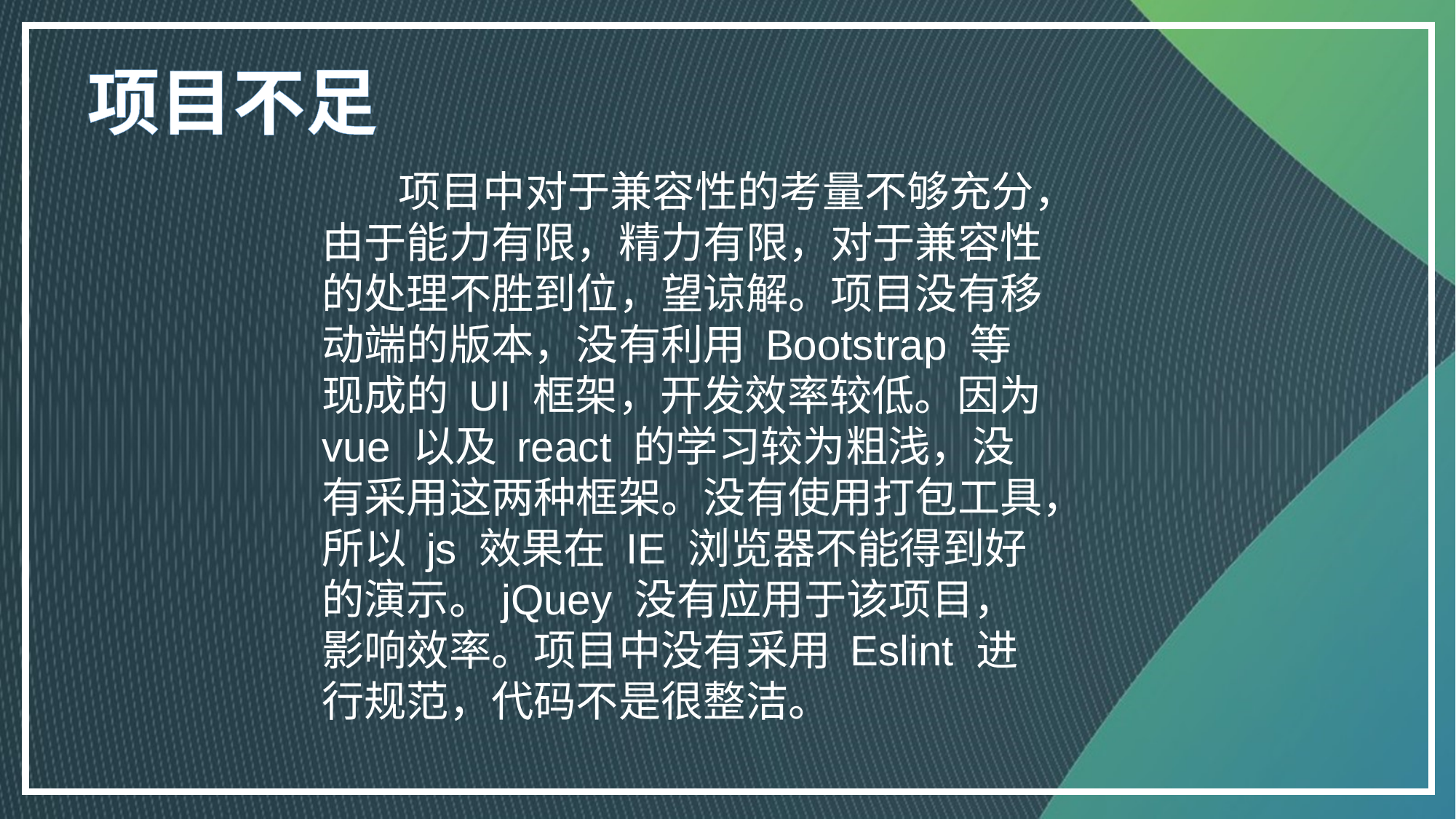

项目不足
       项目中对于兼容性的考量不够充分，由于能力有限，精力有限，对于兼容性的处理不胜到位，望谅解。项目没有移动端的版本，没有利用 Bootstrap 等现成的 UI 框架，开发效率较低。因为 vue 以及 react 的学习较为粗浅，没有采用这两种框架。没有使用打包工具，所以 js 效果在 IE 浏览器不能得到好的演示。jQuey 没有应用于该项目，影响效率。项目中没有采用 Eslint 进行规范，代码不是很整洁。